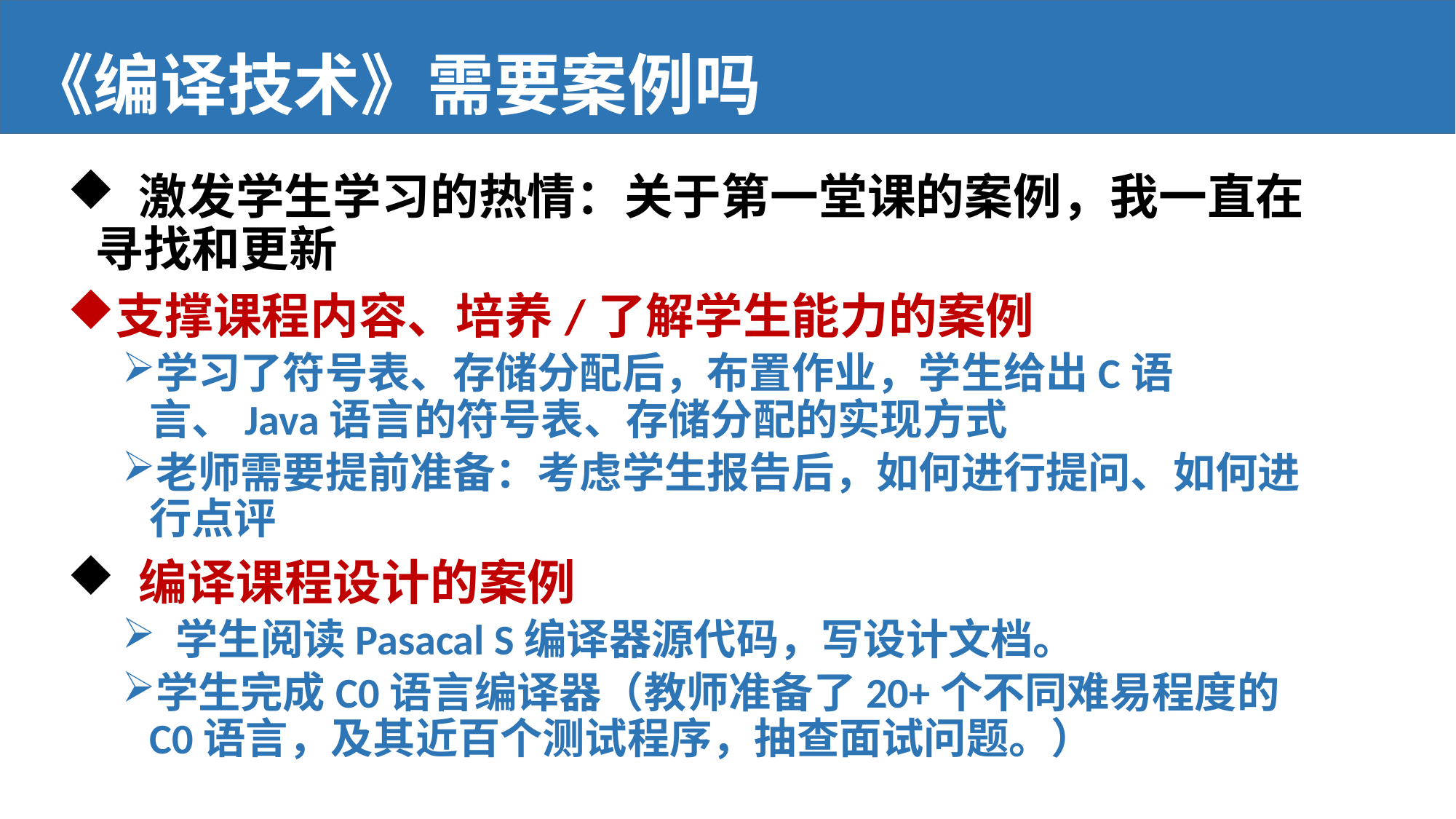

# 《编译技术》需要案例吗
 激发学生学习的热情：关于第一堂课的案例，我一直在寻找和更新
支撑课程内容、培养/了解学生能力的案例
学习了符号表、存储分配后，布置作业，学生给出C语言、Java语言的符号表、存储分配的实现方式
老师需要提前准备：考虑学生报告后，如何进行提问、如何进行点评
 编译课程设计的案例
 学生阅读Pasacal S编译器源代码，写设计文档。
学生完成C0语言编译器（教师准备了20+个不同难易程度的C0语言，及其近百个测试程序，抽查面试问题。）